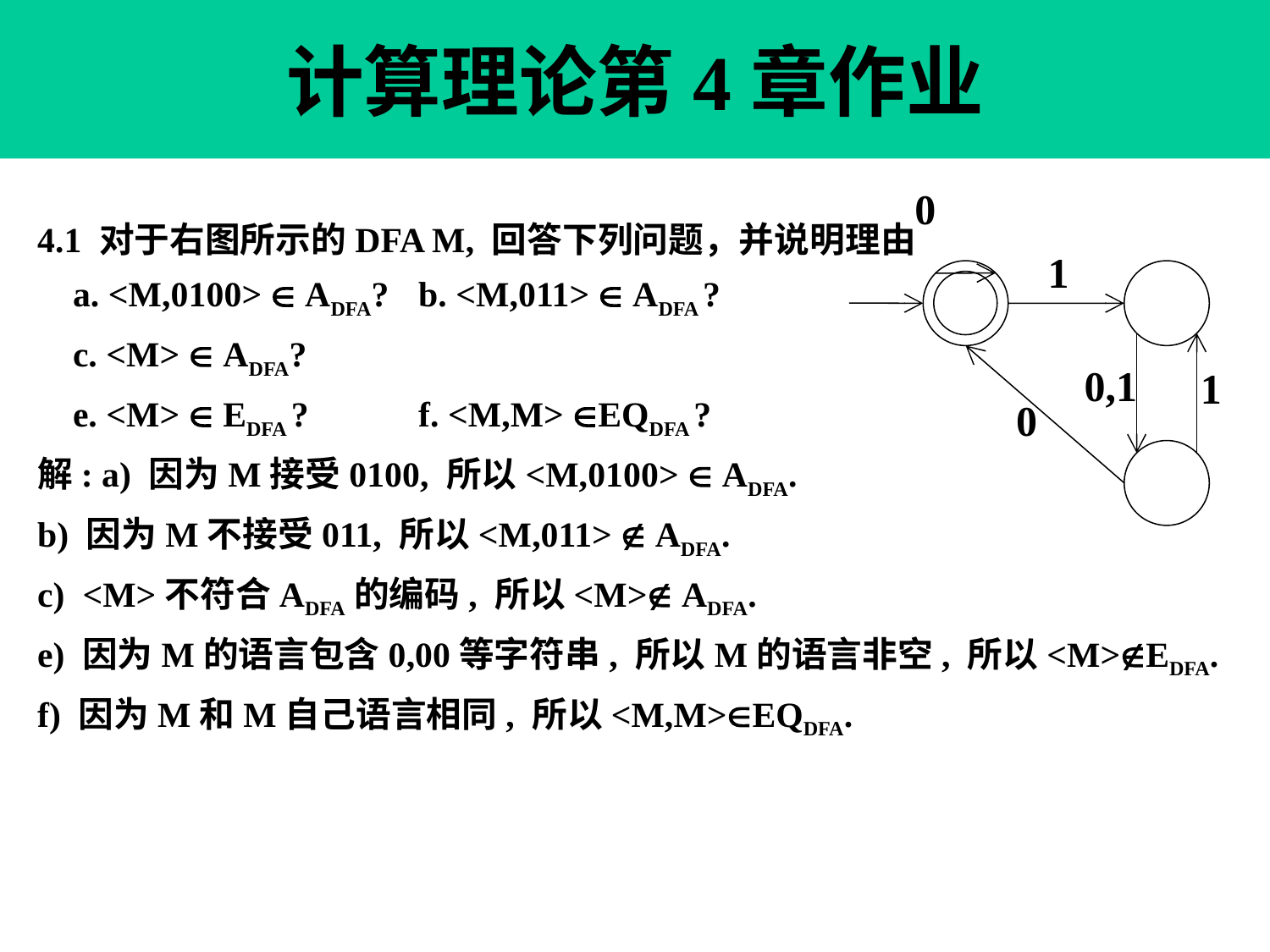

计算理论第4章作业
0
1

0,1
1
0

4.1 对于右图所示的DFA M, 回答下列问题，并说明理由
    a. <M,0100> ∈ ADFA?  	b. <M,011> ∈ ADFA ?
    c. <M> ∈ ADFA?
    e. <M> ∈ EDFA ? 	f. <M,M> ∈EQDFA ?
解: a) 因为M接受0100, 所以<M,0100> ∈ ADFA.
b) 因为M不接受011, 所以<M,011> ∉ ADFA.
c)  <M>不符合ADFA的编码, 所以<M>∉ ADFA.
e) 因为M的语言包含0,00等字符串, 所以M的语言非空, 所以<M>∉EDFA.
f) 因为M和M自己语言相同, 所以<M,M>∈EQDFA.